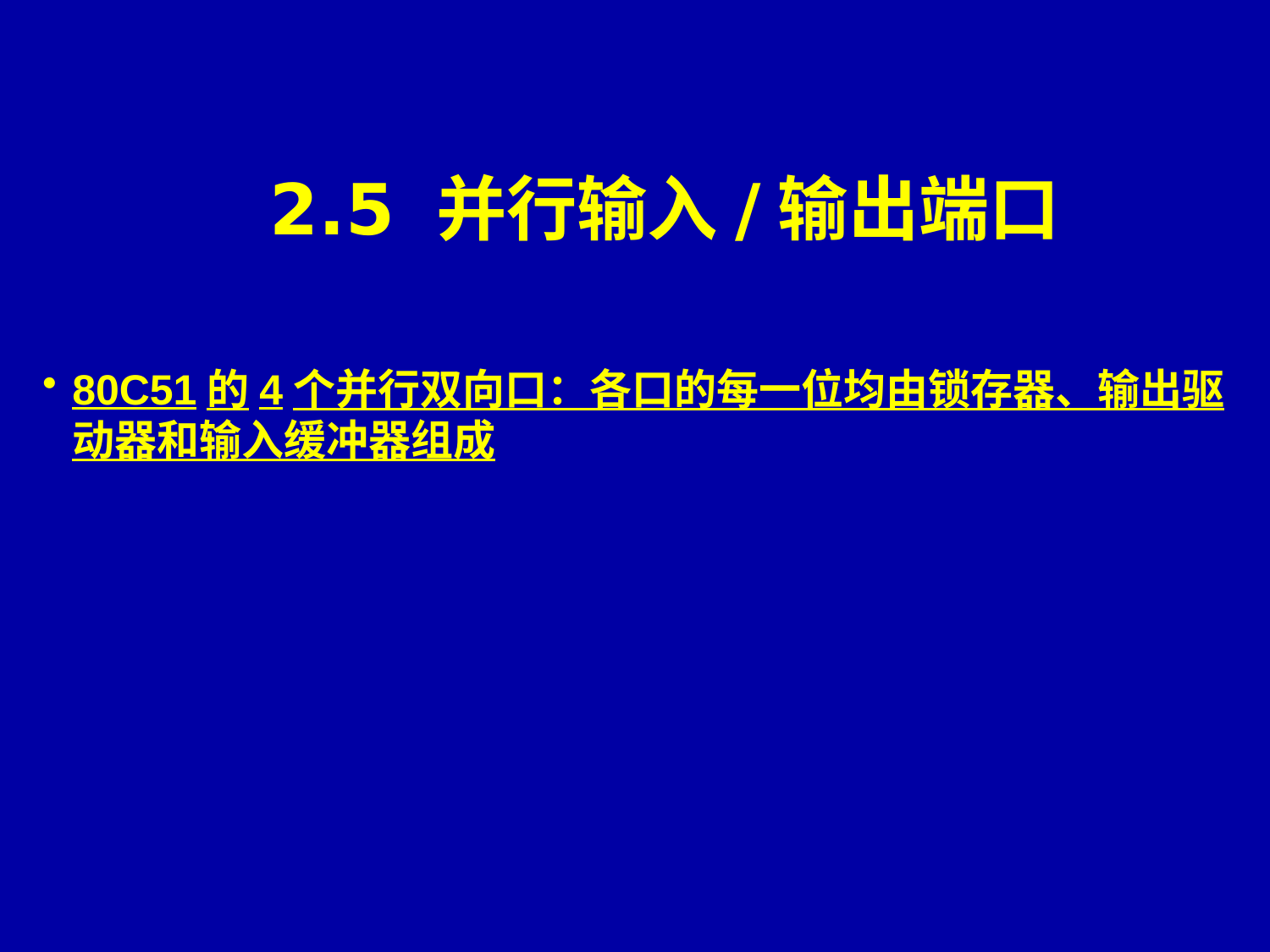

# 2.5 并行输入/输出端口
80C51的4个并行双向口：各口的每一位均由锁存器、输出驱动器和输入缓冲器组成